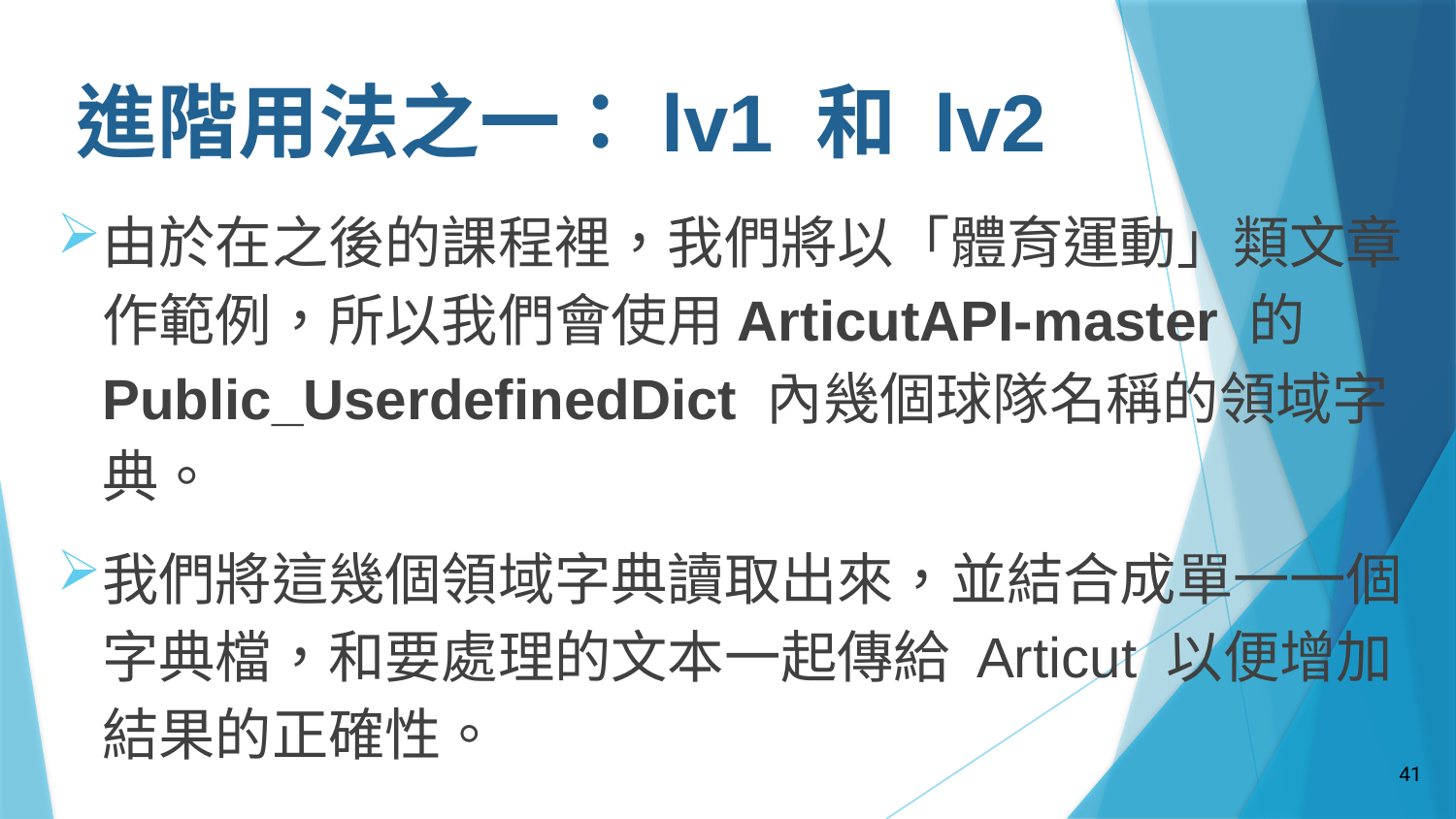

# 進階用法之一：lv1 和 lv2
由於在之後的課程裡，我們將以「體育運動」類文章作範例，所以我們會使用ArticutAPI-master 的 Public_UserdefinedDict 內幾個球隊名稱的領域字典。
我們將這幾個領域字典讀取出來，並結合成單一一個字典檔，和要處理的文本一起傳給 Articut 以便增加結果的正確性。
41